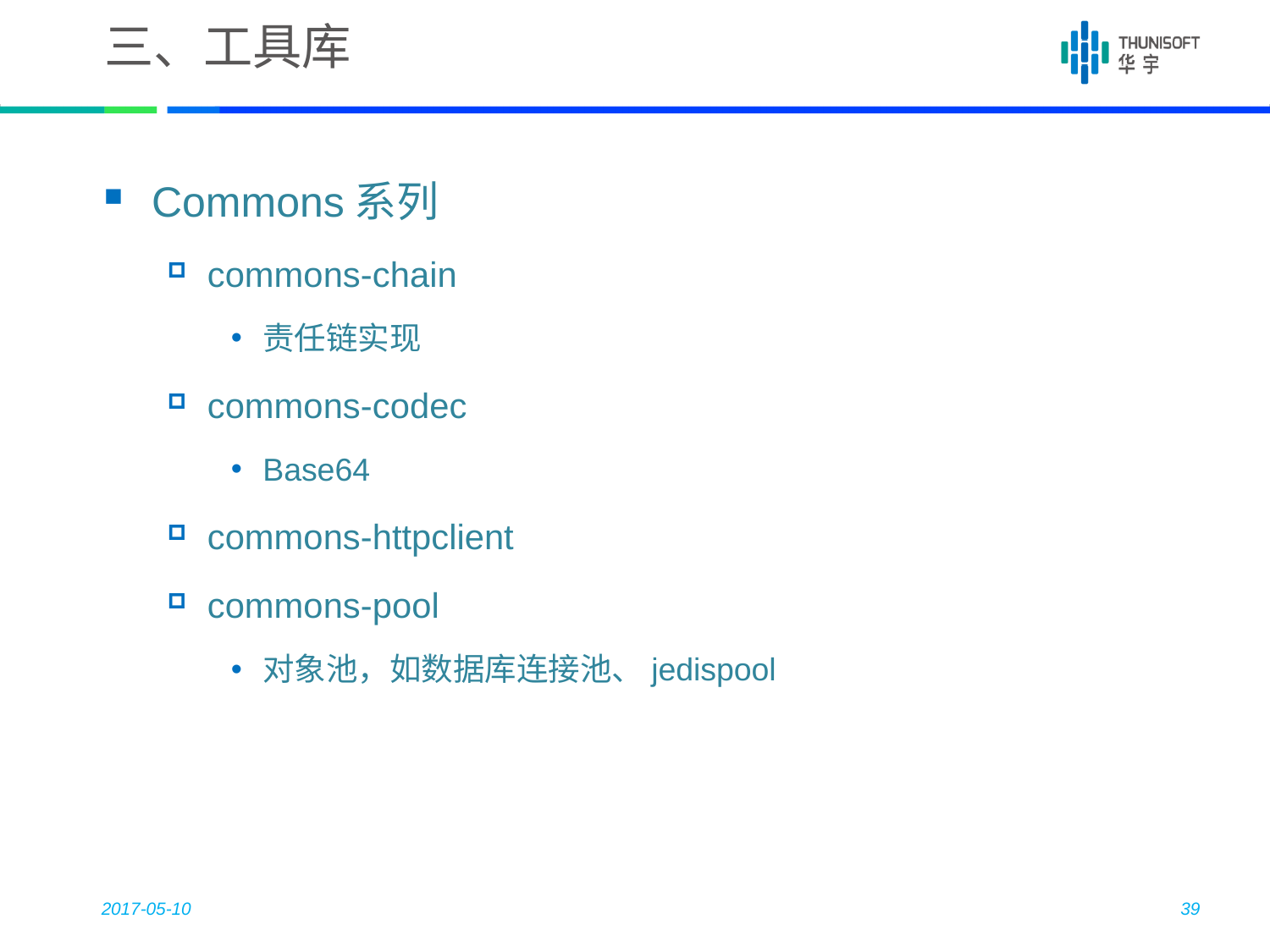

# 三、工具库
Commons系列
commons-chain
责任链实现
commons-codec
Base64
commons-httpclient
commons-pool
对象池，如数据库连接池、jedispool

2017-05-10
39